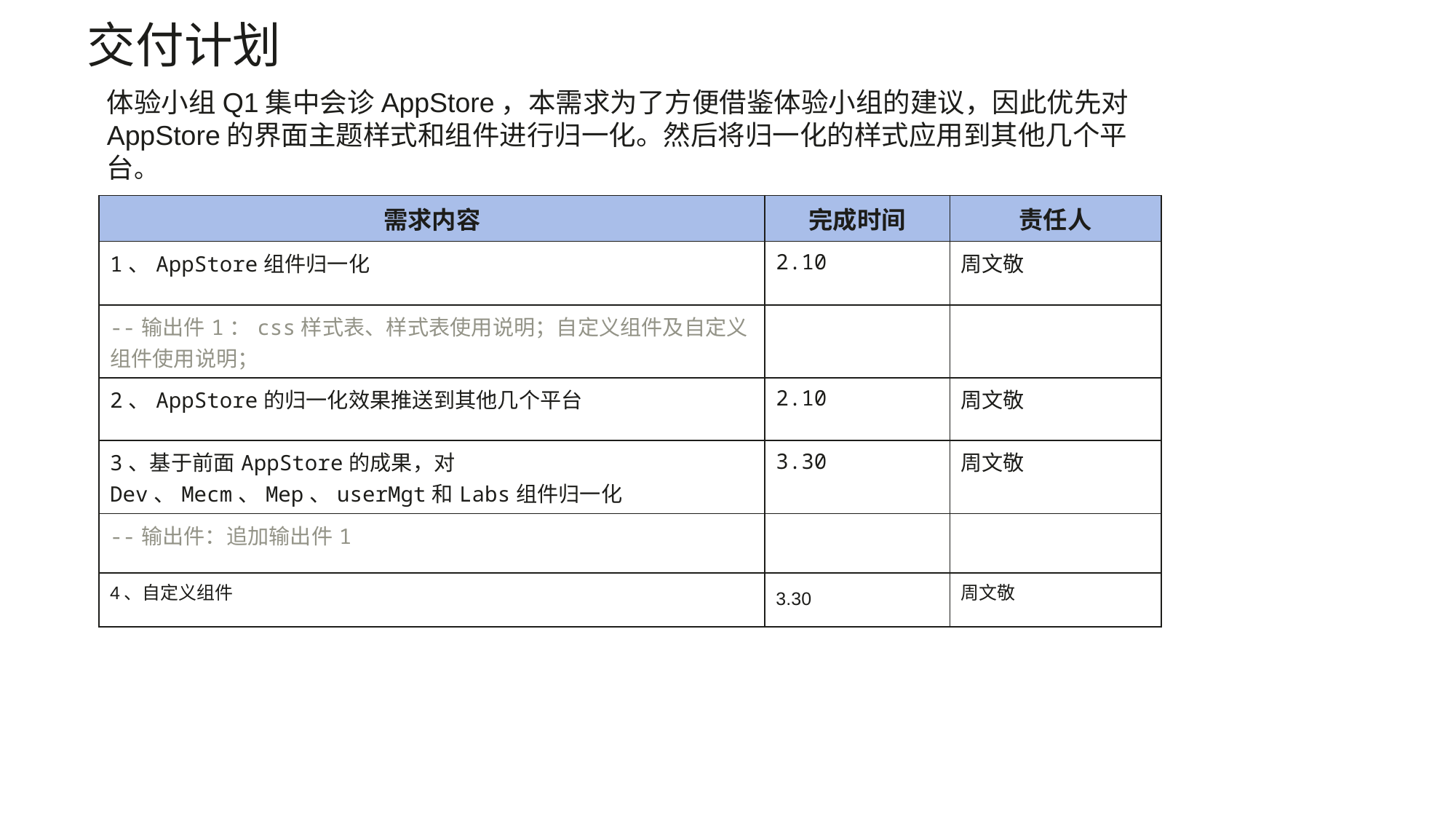

交付计划
体验小组Q1集中会诊AppStore，本需求为了方便借鉴体验小组的建议，因此优先对AppStore的界面主题样式和组件进行归一化。然后将归一化的样式应用到其他几个平台。
| 需求内容 | 完成时间 | 责任人 |
| --- | --- | --- |
| 1、AppStore组件归一化 | 2.10 | 周文敬 |
| --输出件1：css样式表、样式表使用说明；自定义组件及自定义组件使用说明； |  |  |
| 2、AppStore的归一化效果推送到其他几个平台 | 2.10 | 周文敬 |
| 3、基于前面AppStore的成果，对Dev、Mecm、Mep、userMgt和Labs组件归一化 | 3.30 | 周文敬 |
| --输出件：追加输出件1 |  |  |
| 4、自定义组件 | 3.30 | 周文敬 |